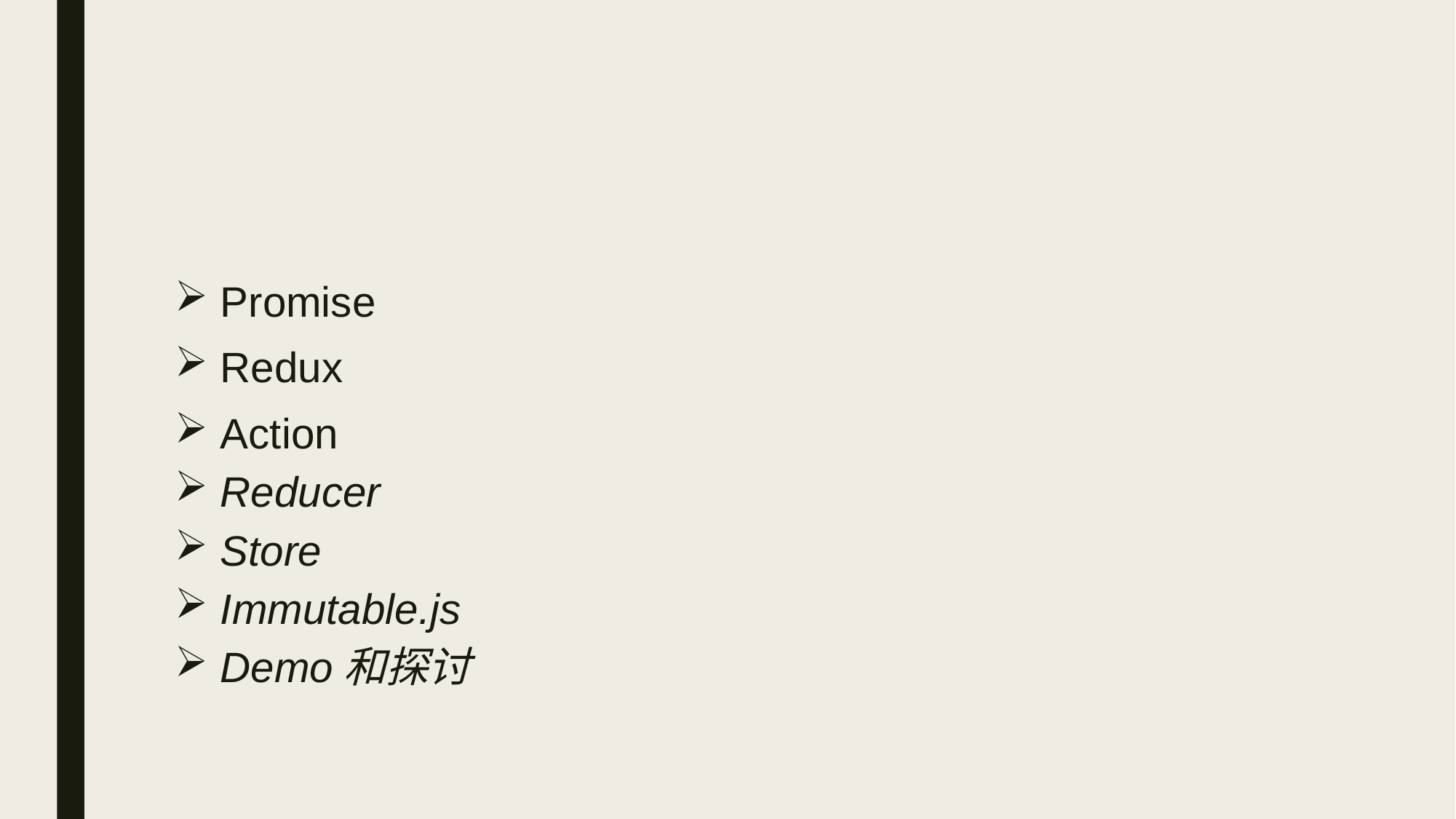

#
Promise
Redux
Action
Reducer
Store
Immutable.js
Demo和探讨